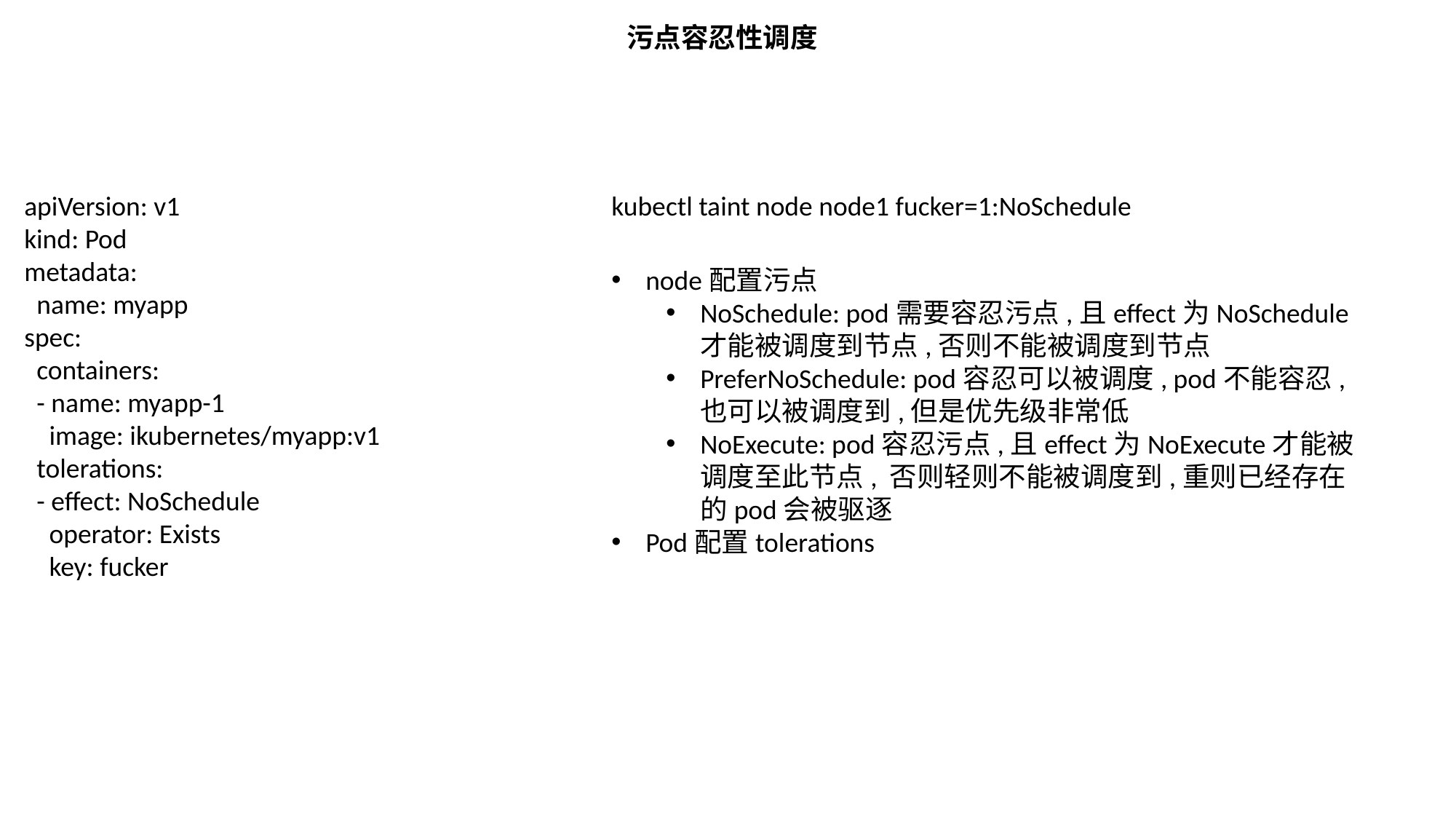

污点容忍性调度
apiVersion: v1
kind: Pod
metadata:
  name: myapp
spec:
  containers:
  - name: myapp-1
    image: ikubernetes/myapp:v1
  tolerations:
  - effect: NoSchedule
    operator: Exists
    key: fucker
kubectl taint node node1 fucker=1:NoSchedule
node配置污点
NoSchedule: pod需要容忍污点,且effect为NoSchedule才能被调度到节点,否则不能被调度到节点
PreferNoSchedule: pod容忍可以被调度, pod不能容忍,也可以被调度到,但是优先级非常低
NoExecute: pod容忍污点,且effect为NoExecute才能被调度至此节点, 否则轻则不能被调度到,重则已经存在的pod会被驱逐
Pod配置tolerations